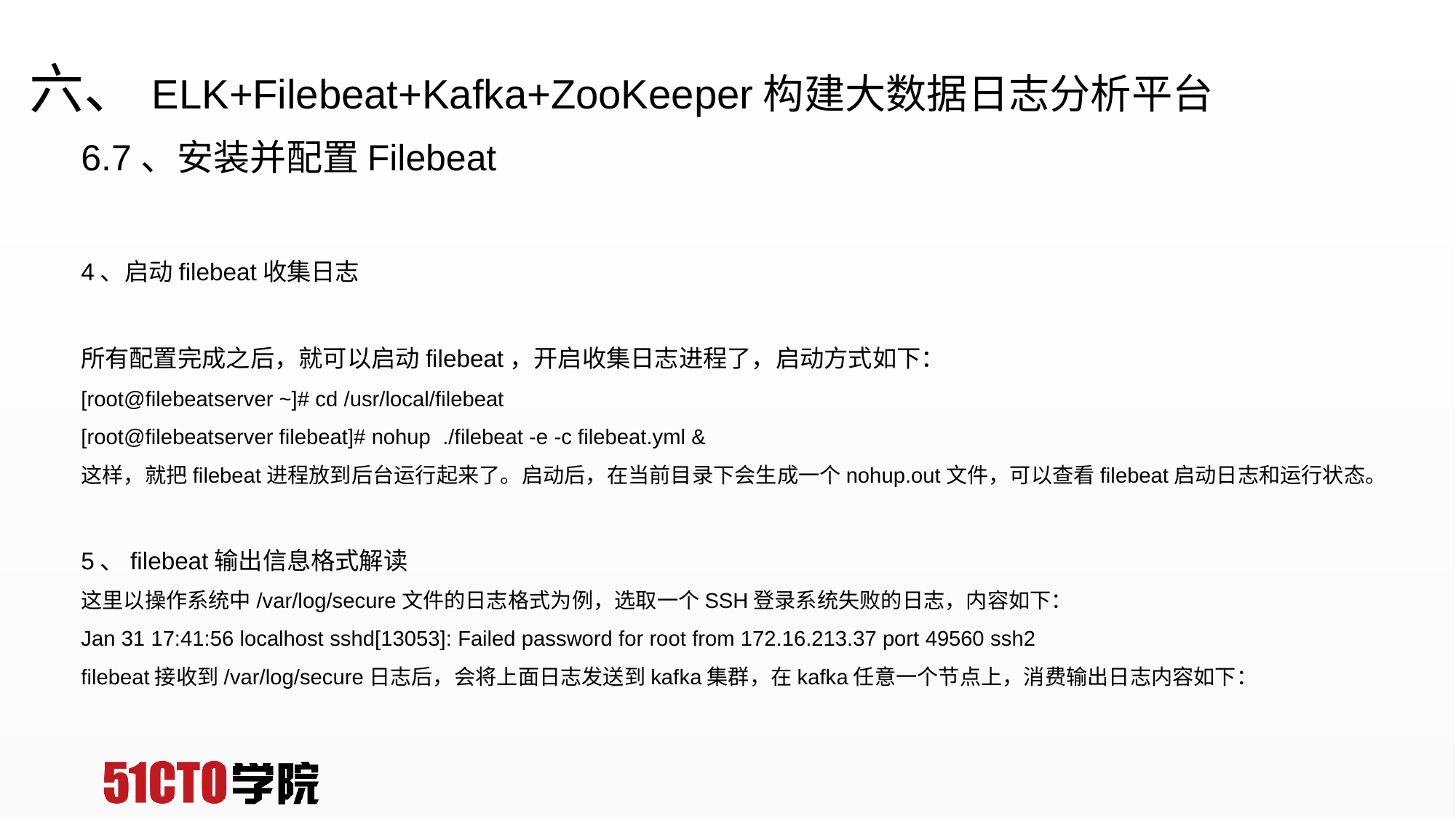

# 六、ELK+Filebeat+Kafka+ZooKeeper构建大数据日志分析平台
6.7、安装并配置Filebeat

4、启动filebeat收集日志

所有配置完成之后，就可以启动filebeat，开启收集日志进程了，启动方式如下：
[root@filebeatserver ~]# cd /usr/local/filebeat
[root@filebeatserver filebeat]# nohup  ./filebeat -e -c filebeat.yml &
这样，就把filebeat进程放到后台运行起来了。启动后，在当前目录下会生成一个nohup.out文件，可以查看filebeat启动日志和运行状态。

5、filebeat输出信息格式解读
这里以操作系统中/var/log/secure文件的日志格式为例，选取一个SSH登录系统失败的日志，内容如下：
Jan 31 17:41:56 localhost sshd[13053]: Failed password for root from 172.16.213.37 port 49560 ssh2
filebeat接收到/var/log/secure日志后，会将上面日志发送到kafka集群，在kafka任意一个节点上，消费输出日志内容如下：